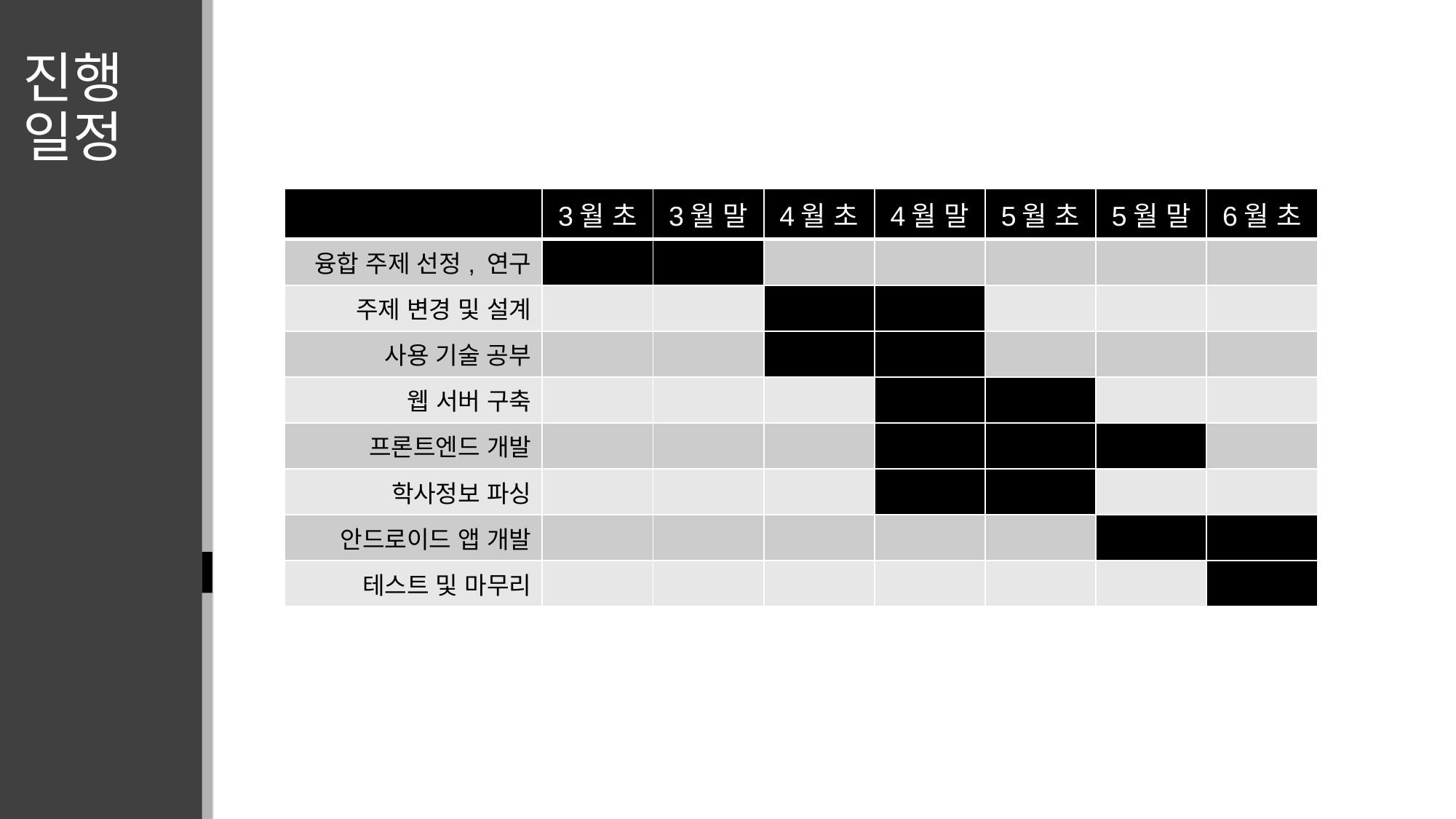

진행
일정
|  | 3월 초 | 3월 말 | 4월 초 | 4월 말 | 5월 초 | 5월 말 | 6월 초 |
| --- | --- | --- | --- | --- | --- | --- | --- |
| 융합 주제 선정, 연구 |  |  |  |  |  |  |  |
| 주제 변경 및 설계 |  |  |  |  |  |  |  |
| 사용 기술 공부 |  |  |  |  |  |  |  |
| 웹 서버 구축 |  |  |  |  |  |  |  |
| 프론트엔드 개발 |  |  |  |  |  |  |  |
| 학사정보 파싱 |  |  |  |  |  |  |  |
| 안드로이드 앱 개발 |  |  |  |  |  |  |  |
| 테스트 및 마무리 |  |  |  |  |  |  |  |